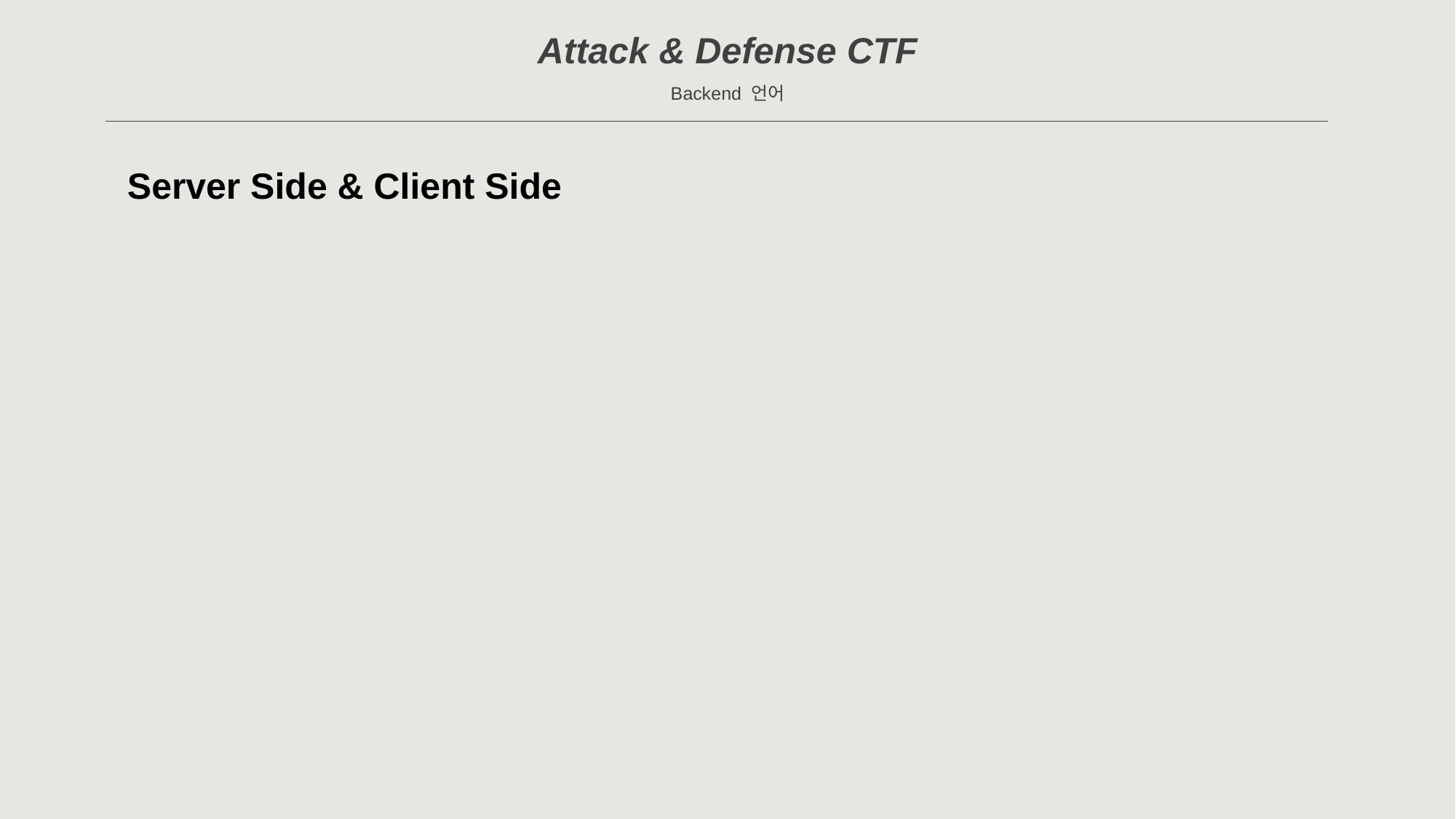

Attack & Defense CTF
Backend 언어
Server Side & Client Side